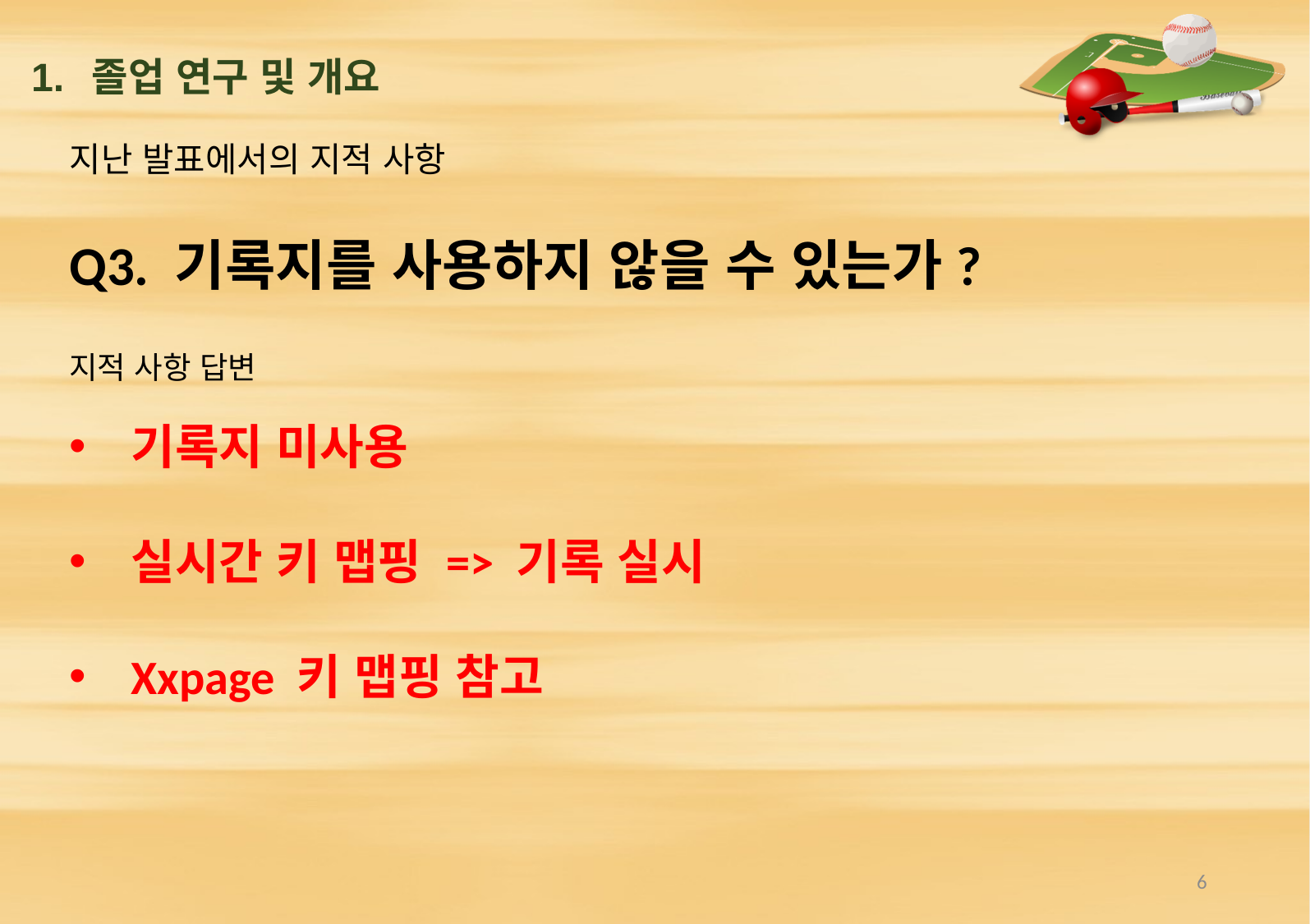

1. 졸업 연구 및 개요
지난 발표에서의 지적 사항
Q3. 기록지를 사용하지 않을 수 있는가?
지적 사항 답변
기록지 미사용

실시간 키 맵핑 => 기록 실시

Xxpage 키 맵핑 참고

6